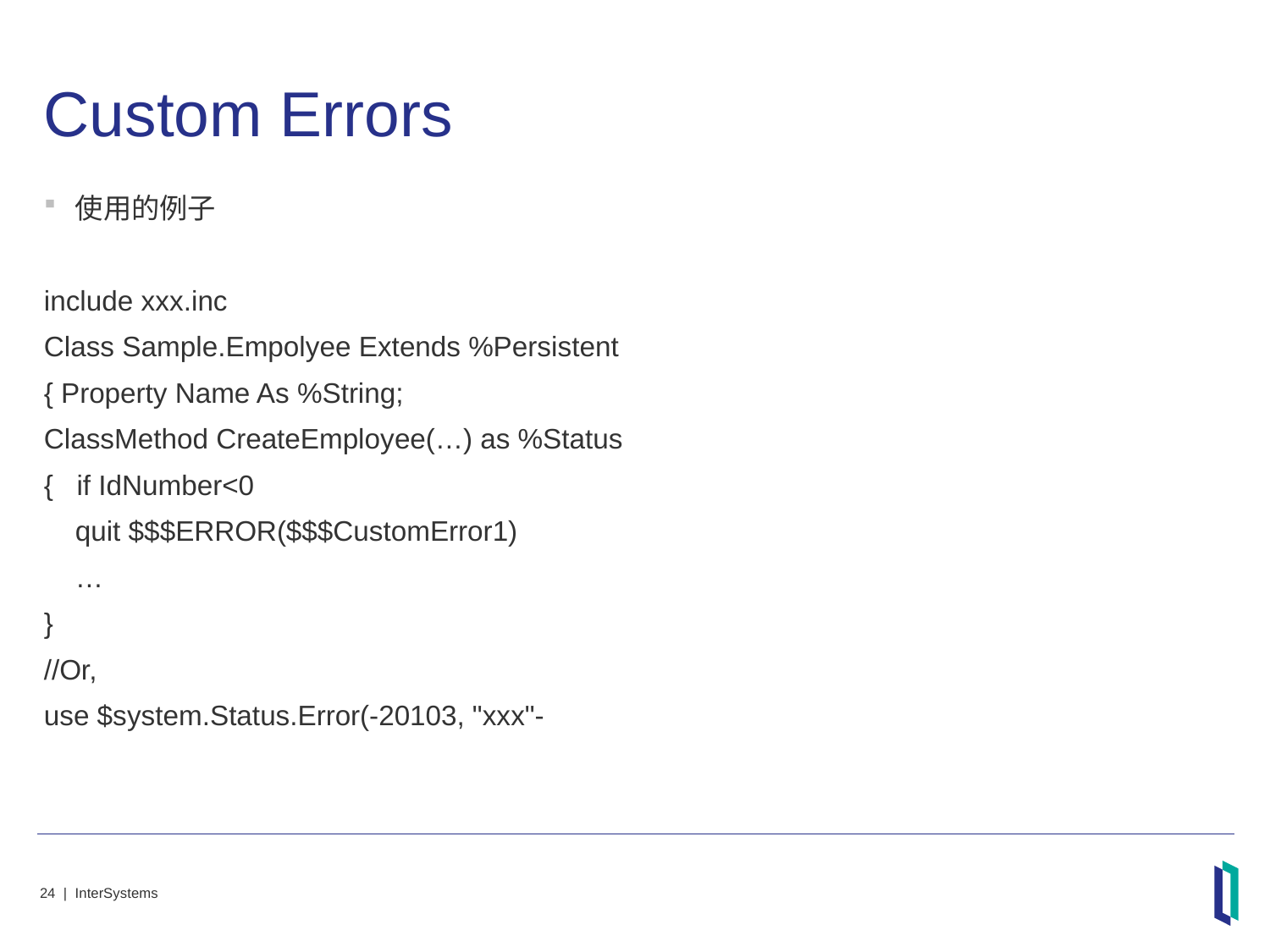

# Custom Errors
使用的例子

include xxx.inc
Class Sample.Empolyee Extends %Persistent
{ Property Name As %String;
ClassMethod CreateEmployee(…) as %Status
{   if IdNumber<0
    quit $$$ERROR($$$CustomError1)
    …
}
//Or,
use $system.Status.Error(-20103, "xxx"-